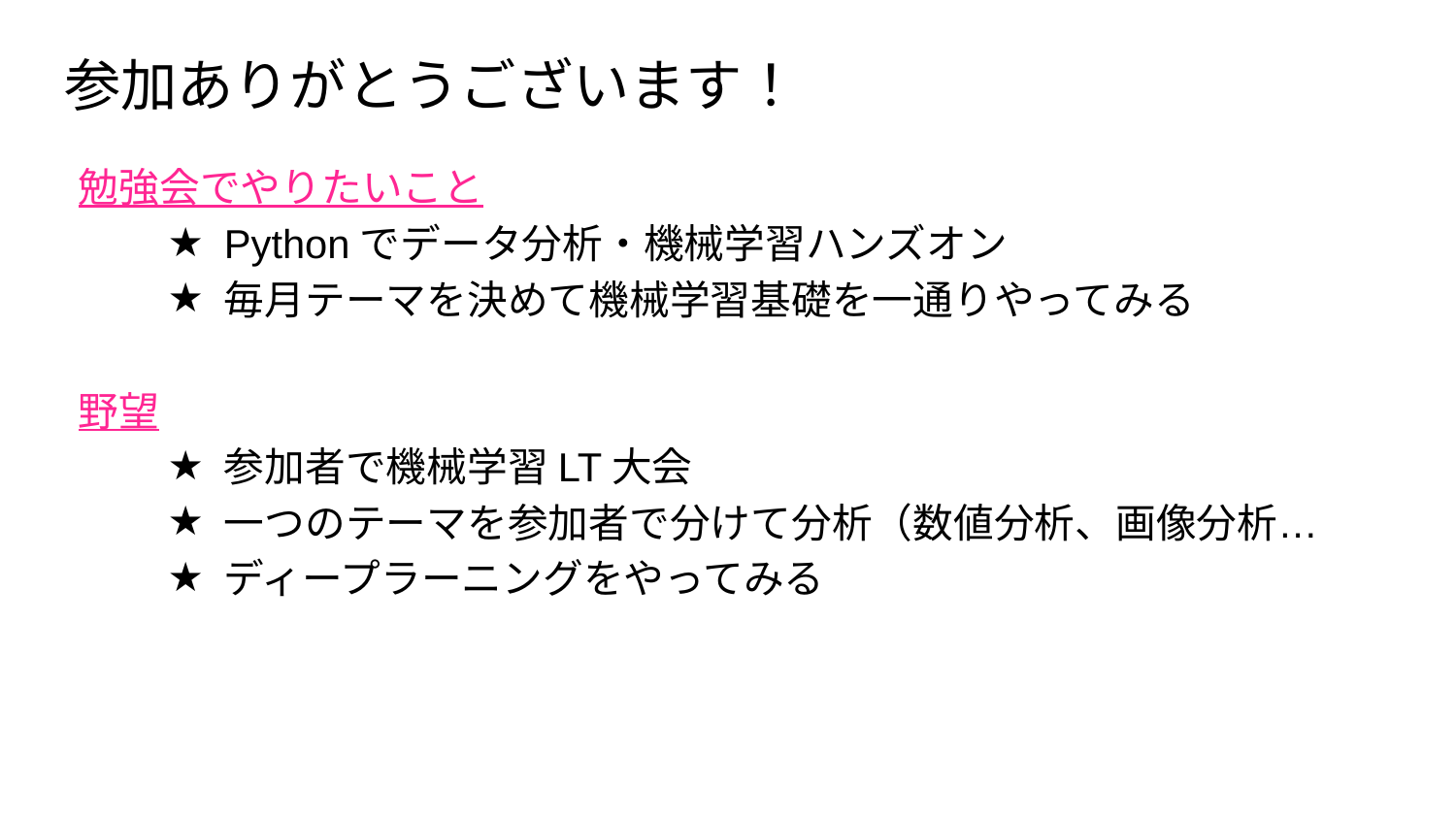

# 参加ありがとうございます！
勉強会でやりたいこと
Pythonでデータ分析・機械学習ハンズオン
毎月テーマを決めて機械学習基礎を一通りやってみる

野望
参加者で機械学習LT大会
一つのテーマを参加者で分けて分析（数値分析、画像分析…
ディープラーニングをやってみる